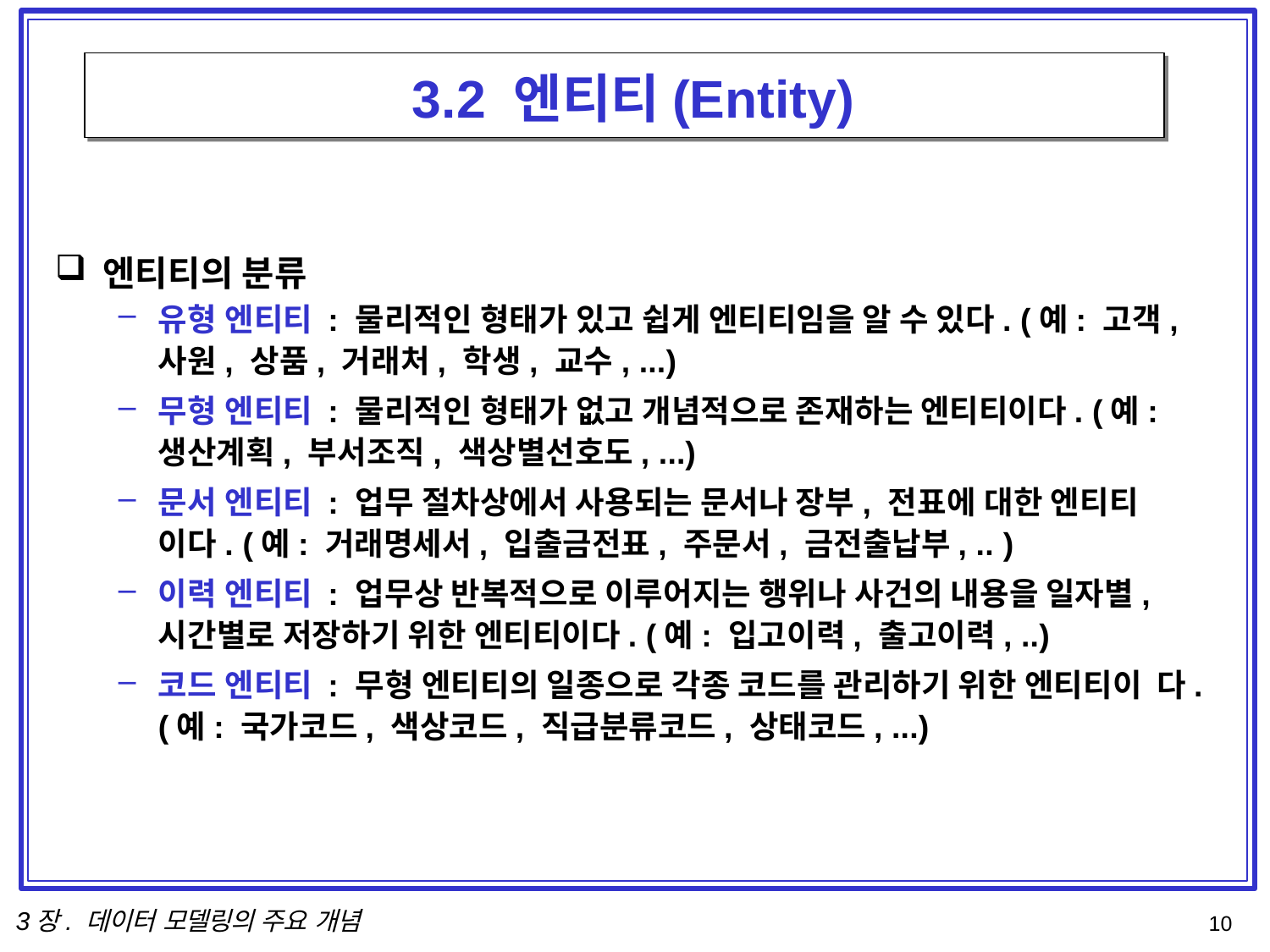

# 3.2 엔티티(Entity)
엔티티의 분류
유형 엔티티 : 물리적인 형태가 있고 쉽게 엔티티임을 알 수 있다. (예: 고객,  사원, 상품, 거래처, 학생, 교수, ...)
무형 엔티티 : 물리적인 형태가 없고 개념적으로 존재하는 엔티티이다. (예:
생산계획, 부서조직, 색상별선호도, ...)
문서 엔티티 : 업무 절차상에서 사용되는 문서나 장부, 전표에 대한 엔티티  이다. (예: 거래명세서, 입출금전표, 주문서, 금전출납부, .. )
이력 엔티티 : 업무상 반복적으로 이루어지는 행위나 사건의 내용을 일자별,  시간별로 저장하기 위한 엔티티이다. (예: 입고이력, 출고이력, ..)
코드 엔티티 : 무형 엔티티의 일종으로 각종 코드를 관리하기 위한 엔티티이  다. (예: 국가코드, 색상코드, 직급분류코드, 상태코드, ...)
3장. 데이터 모델링의 주요 개념
10